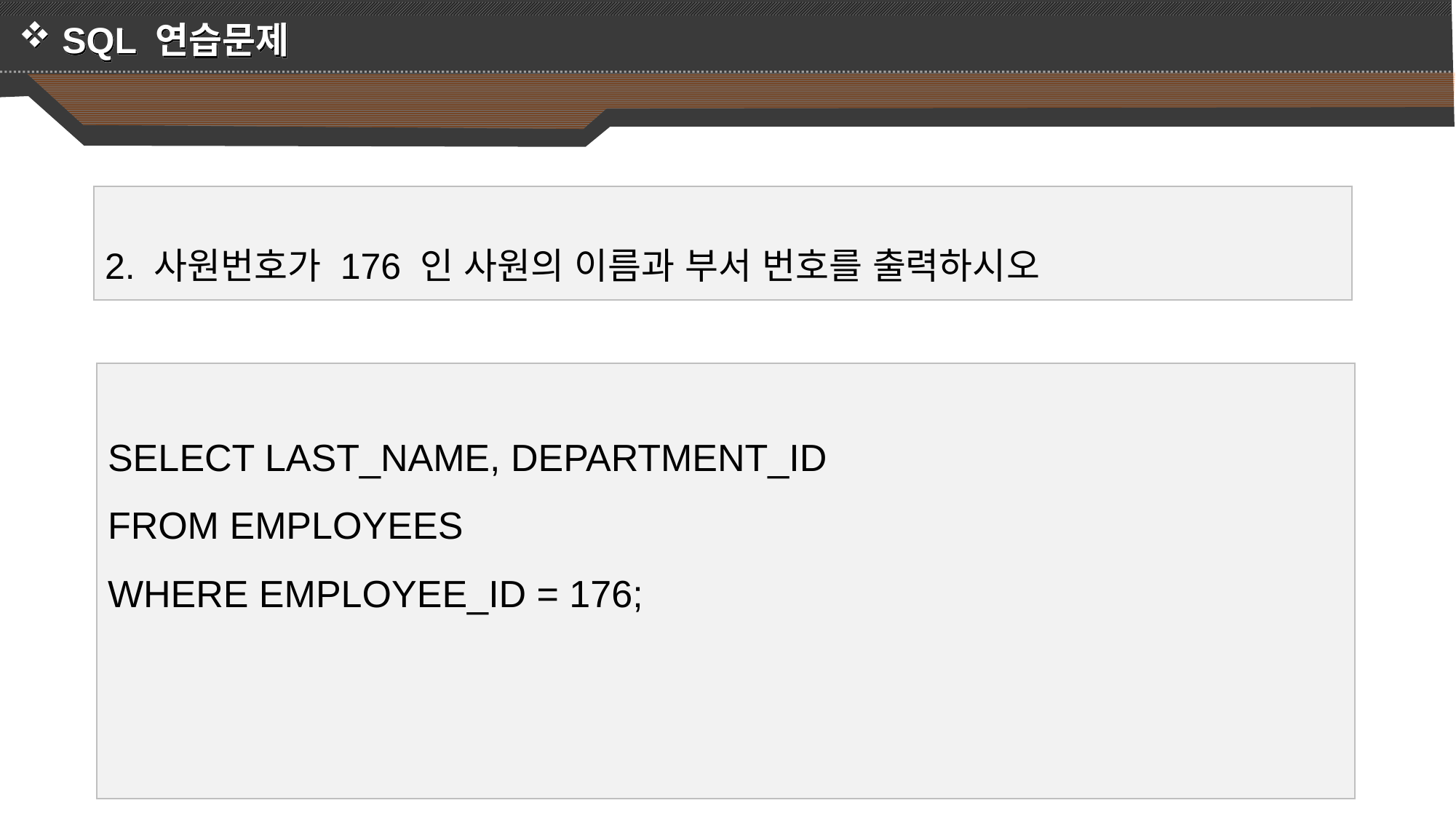

SQL 연습문제

2. 사원번호가 176 인 사원의 이름과 부서 번호를 출력하시오
SELECT LAST_NAME, DEPARTMENT_ID
FROM EMPLOYEES
WHERE EMPLOYEE_ID = 176;